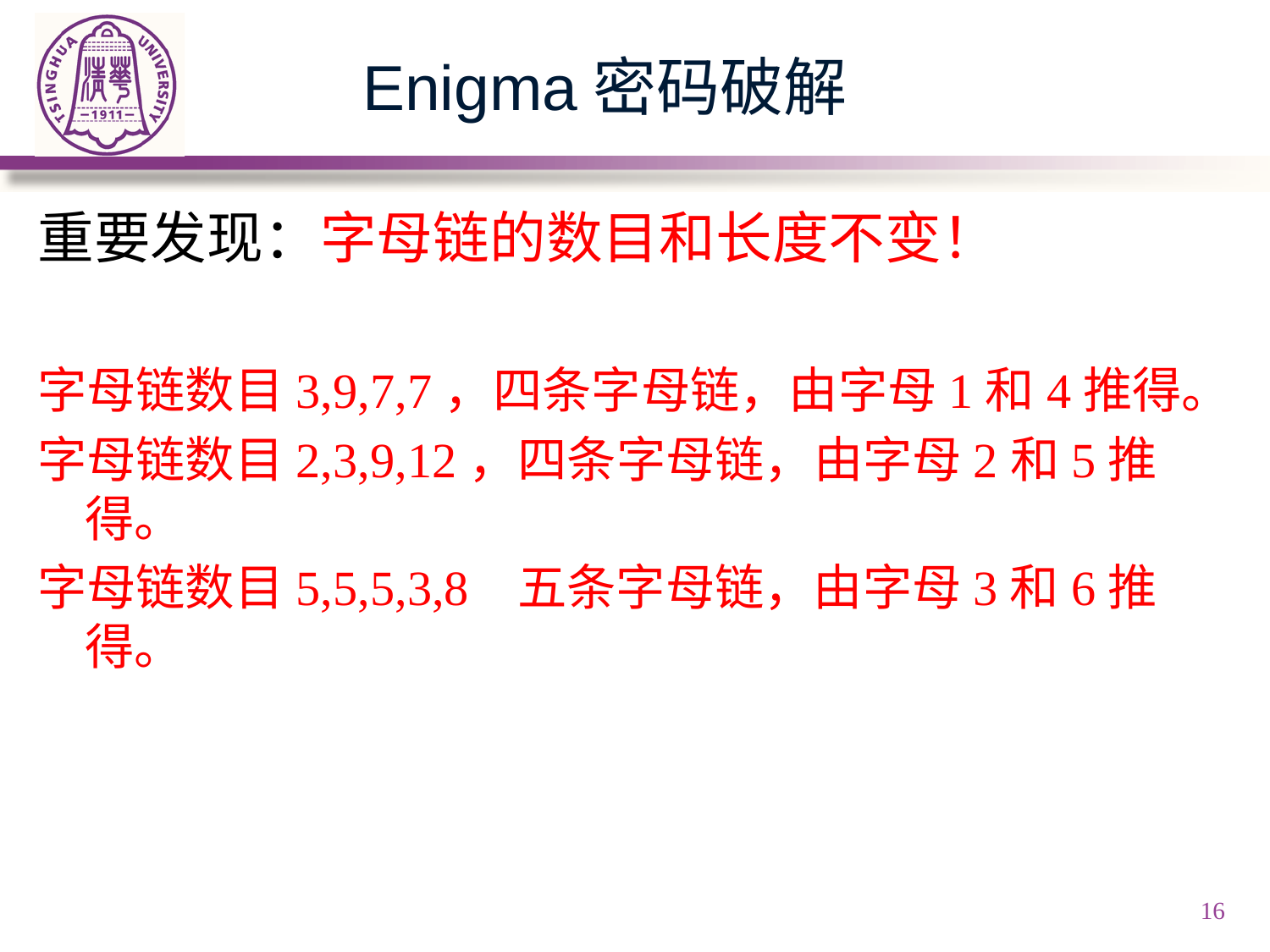

# Enigma密码破解
重要发现：字母链的数目和长度不变！

字母链数目3,9,7,7，四条字母链，由字母1和4推得。
字母链数目2,3,9,12，四条字母链，由字母2和5推得。
字母链数目5,5,5,3,8   五条字母链，由字母3和6推得。

16